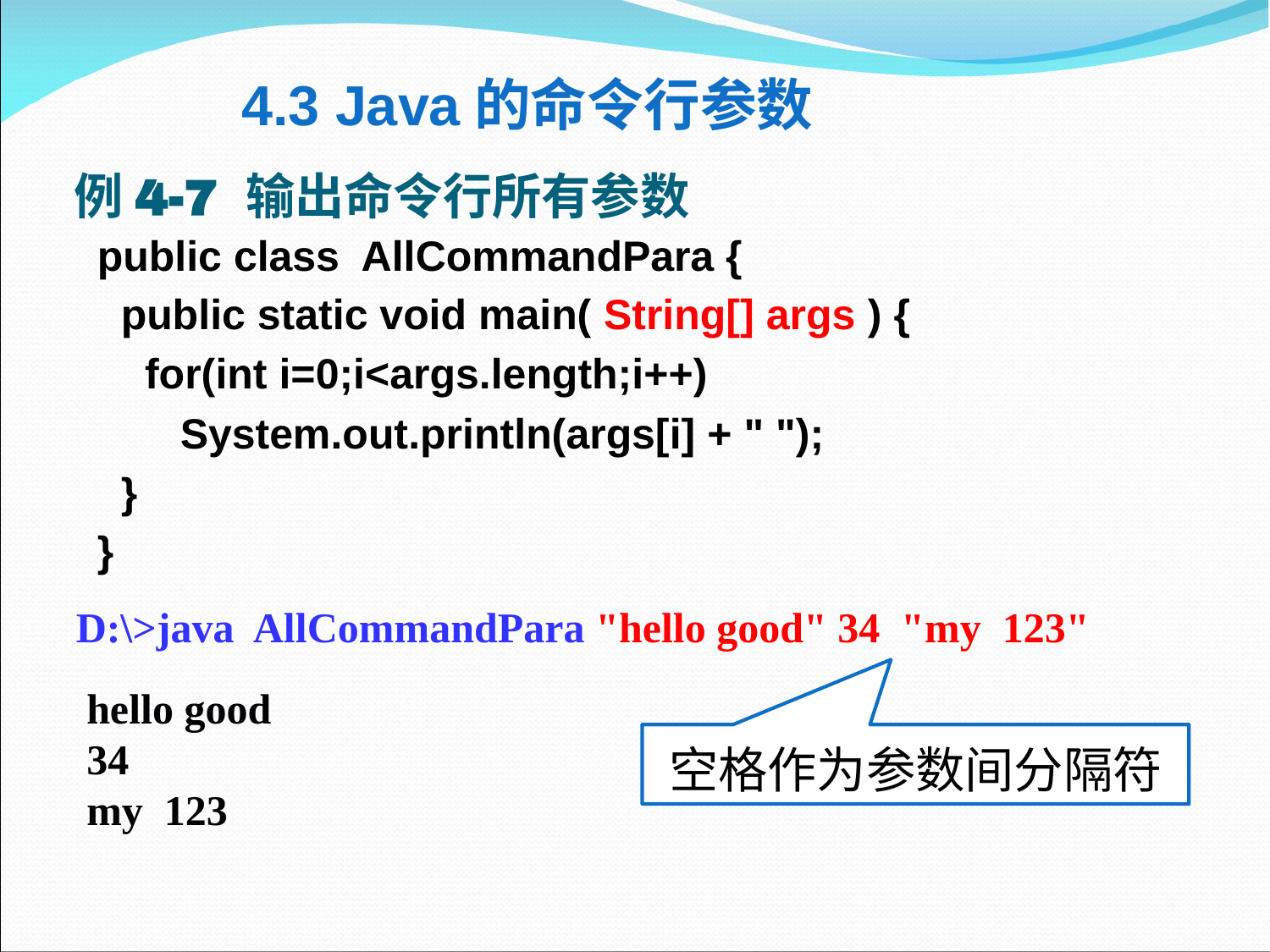

4.3 Java的命令行参数
# 例4-7 输出命令行所有参数
public class  AllCommandPara {
  public static void main( String[] args ) {
    for(int i=0;i<args.length;i++)
       System.out.println(args[i] + " ");
  }
}
D:\>java  AllCommandPara "hello good" 34  "my  123"
hello good
34
my  123
空格作为参数间分隔符